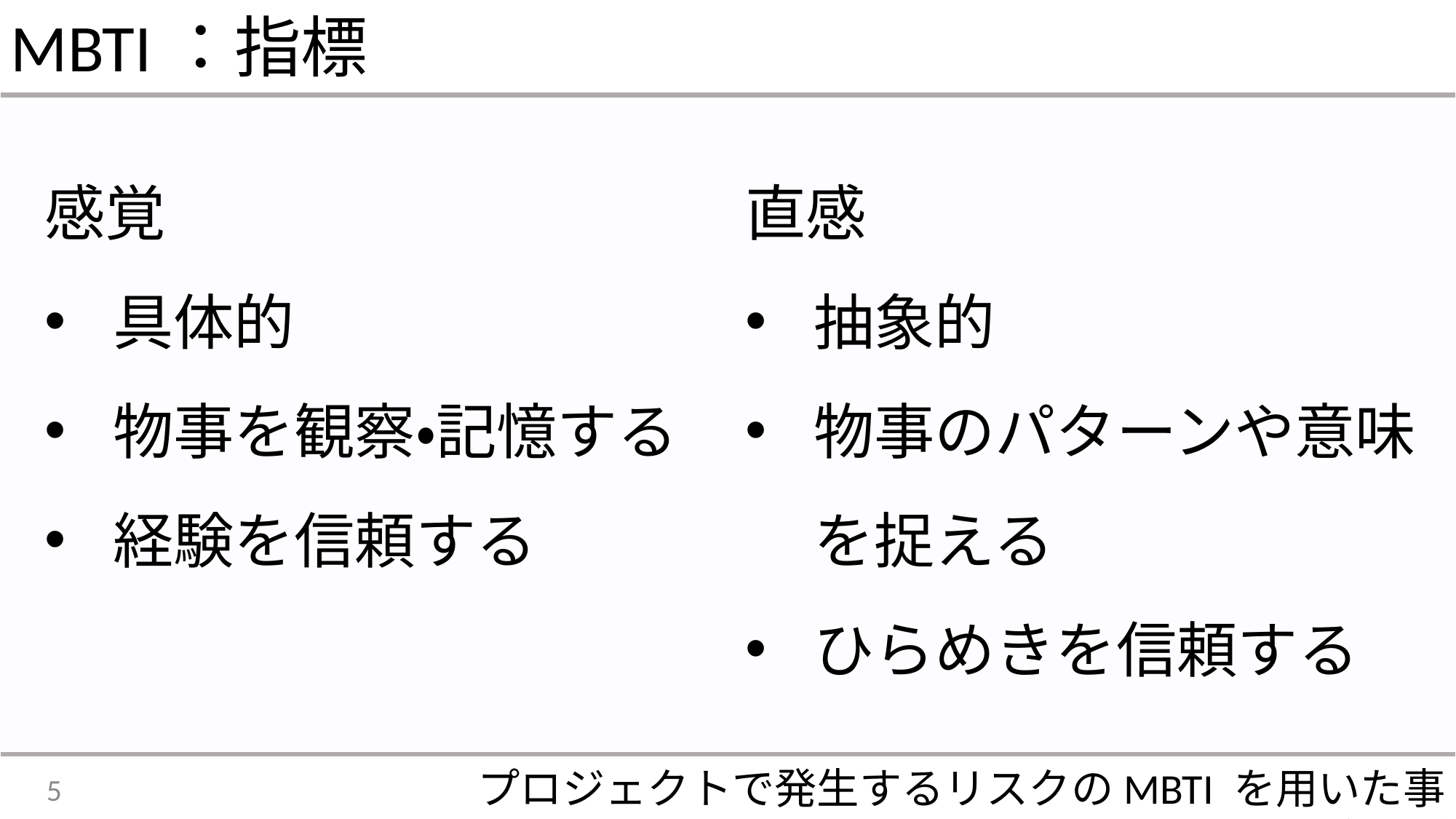

MBTI：指標

感覚
具体的
物事を観察・記憶する
経験を信頼する
直感
抽象的
物事のパターンや意味を捉える
ひらめきを信頼する
プロジェクトで発生するリスクのMBTI を用いた事前予測
5